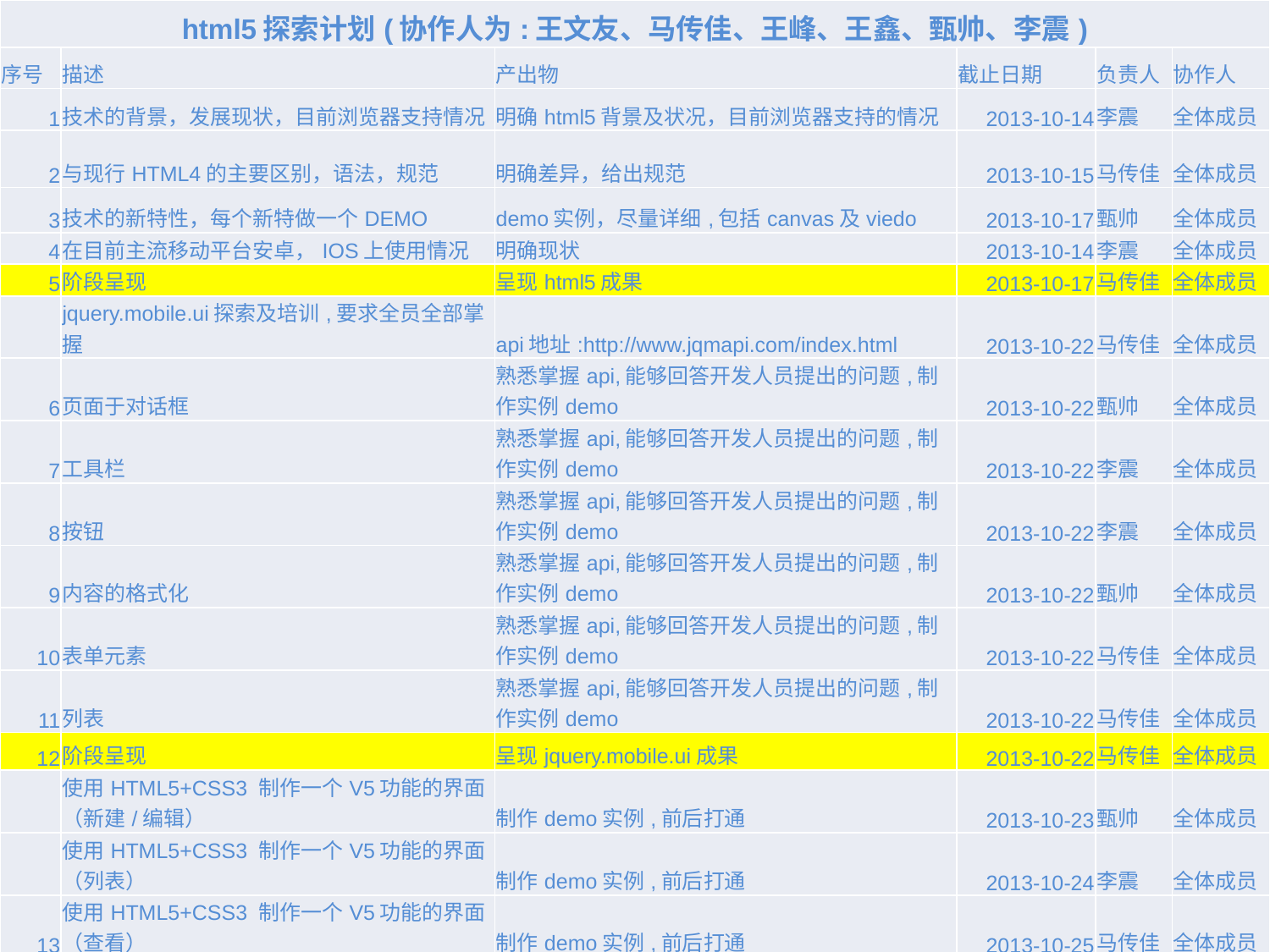

| html5探索计划(协作人为:王文友、马传佳、王峰、王鑫、甄帅、李震) |  |  |  |  |  |
| --- | --- | --- | --- | --- | --- |
| 序号 | 描述 | 产出物 | 截止日期 | 负责人 | 协作人 |
| 1 | 技术的背景，发展现状，目前浏览器支持情况 | 明确html5背景及状况，目前浏览器支持的情况 | 2013-10-14 | 李震 | 全体成员 |
| 2 | 与现行HTML4的主要区别，语法，规范 | 明确差异，给出规范 | 2013-10-15 | 马传佳 | 全体成员 |
| 3 | 技术的新特性，每个新特做一个DEMO | demo实例，尽量详细,包括canvas及viedo | 2013-10-17 | 甄帅 | 全体成员 |
| 4 | 在目前主流移动平台安卓，IOS上使用情况 | 明确现状 | 2013-10-14 | 李震 | 全体成员 |
| 5 | 阶段呈现 | 呈现html5成果 | 2013-10-17 | 马传佳 | 全体成员 |
|  | jquery.mobile.ui探索及培训,要求全员全部掌握 | api地址:http://www.jqmapi.com/index.html | 2013-10-22 | 马传佳 | 全体成员 |
| 6 | 页面于对话框 | 熟悉掌握api,能够回答开发人员提出的问题,制作实例demo | 2013-10-22 | 甄帅 | 全体成员 |
| 7 | 工具栏 | 熟悉掌握api,能够回答开发人员提出的问题,制作实例demo | 2013-10-22 | 李震 | 全体成员 |
| 8 | 按钮 | 熟悉掌握api,能够回答开发人员提出的问题,制作实例demo | 2013-10-22 | 李震 | 全体成员 |
| 9 | 内容的格式化 | 熟悉掌握api,能够回答开发人员提出的问题,制作实例demo | 2013-10-22 | 甄帅 | 全体成员 |
| 10 | 表单元素 | 熟悉掌握api,能够回答开发人员提出的问题,制作实例demo | 2013-10-22 | 马传佳 | 全体成员 |
| 11 | 列表 | 熟悉掌握api,能够回答开发人员提出的问题,制作实例demo | 2013-10-22 | 马传佳 | 全体成员 |
| 12 | 阶段呈现 | 呈现jquery.mobile.ui成果 | 2013-10-22 | 马传佳 | 全体成员 |
|  | 使用HTML5+CSS3 制作一个V5功能的界面（新建/编辑） | 制作demo实例,前后打通 | 2013-10-23 | 甄帅 | 全体成员 |
|  | 使用HTML5+CSS3 制作一个V5功能的界面（列表） | 制作demo实例,前后打通 | 2013-10-24 | 李震 | 全体成员 |
| 13 | 使用HTML5+CSS3 制作一个V5功能的界面（查看） | 制作demo实例,前后打通 | 2013-10-25 | 马传佳 | 全体成员 |
| 14 | jquery.mobile.ui培训 |  | 2013-10-28 | 马传佳 | 全体成员 |